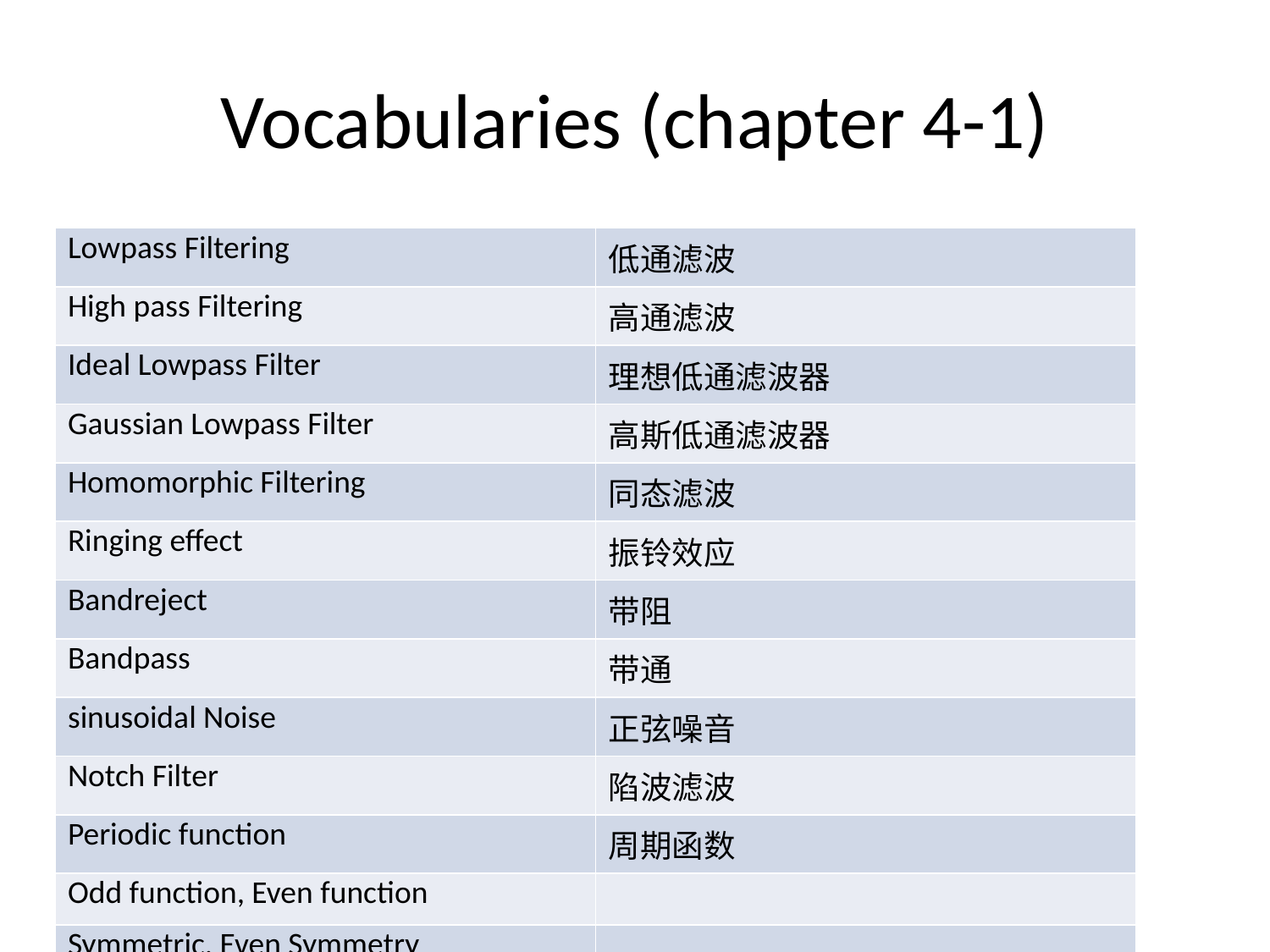

# Vocabularies (chapter 4-1)
| Lowpass Filtering | 低通滤波 |
| --- | --- |
| High pass Filtering | 高通滤波 |
| Ideal Lowpass Filter | 理想低通滤波器 |
| Gaussian Lowpass Filter | 高斯低通滤波器 |
| Homomorphic Filtering | 同态滤波 |
| Ringing effect | 振铃效应 |
| Bandreject | 带阻 |
| Bandpass | 带通 |
| sinusoidal Noise | 正弦噪音 |
| Notch Filter | 陷波滤波 |
| Periodic function | 周期函数 |
| Odd function, Even function |  |
| Symmetric, Even Symmetry |  |